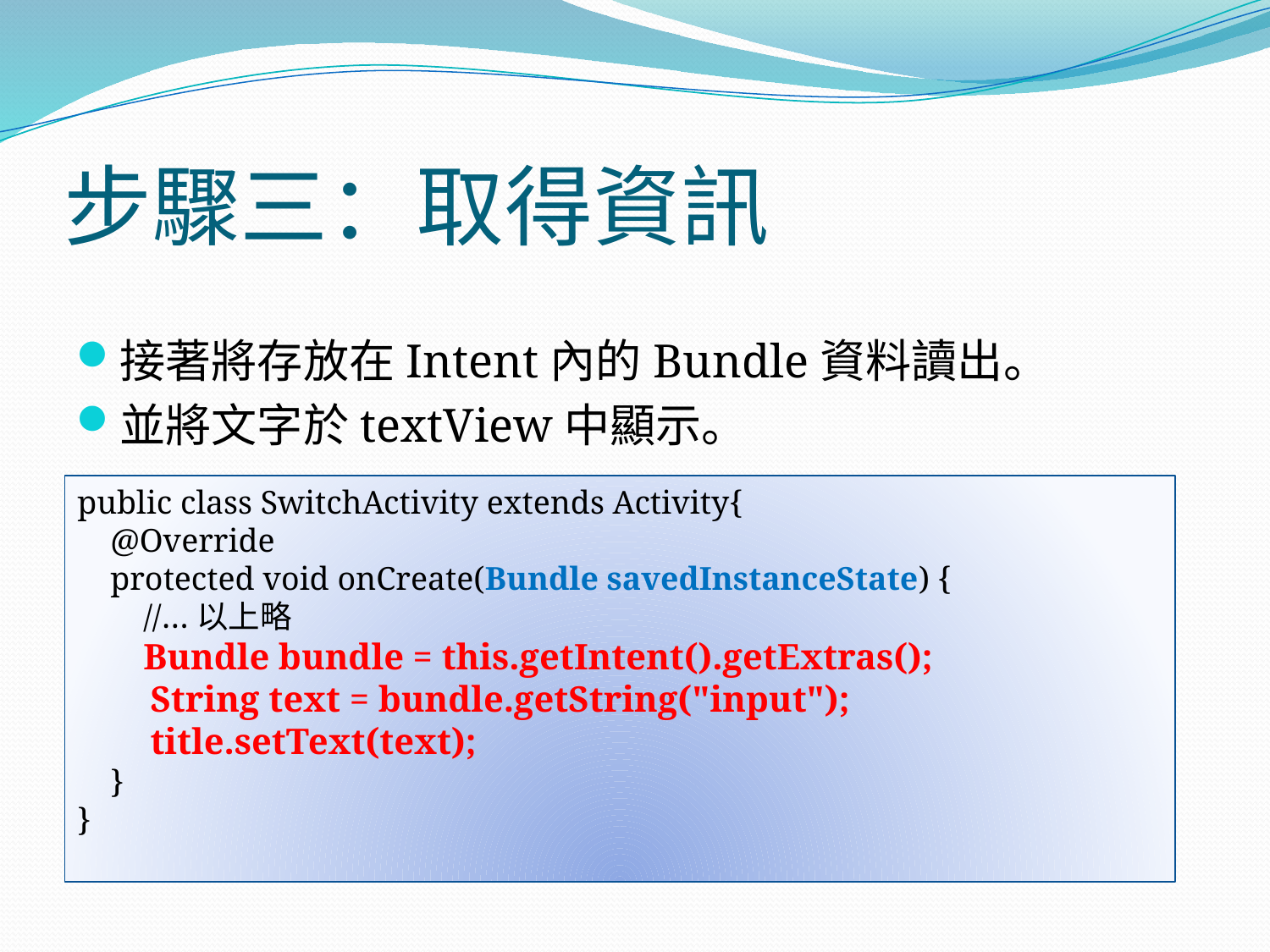

# 步驟三：取得資訊
接著將存放在Intent內的Bundle資料讀出。
並將文字於textView中顯示。
public class SwitchActivity extends Activity{
    @Override
    protected void onCreate(Bundle savedInstanceState) {
        //…以上略
        Bundle bundle = this.getIntent().getExtras();
        String text = bundle.getString("input");
        title.setText(text);
    }
}